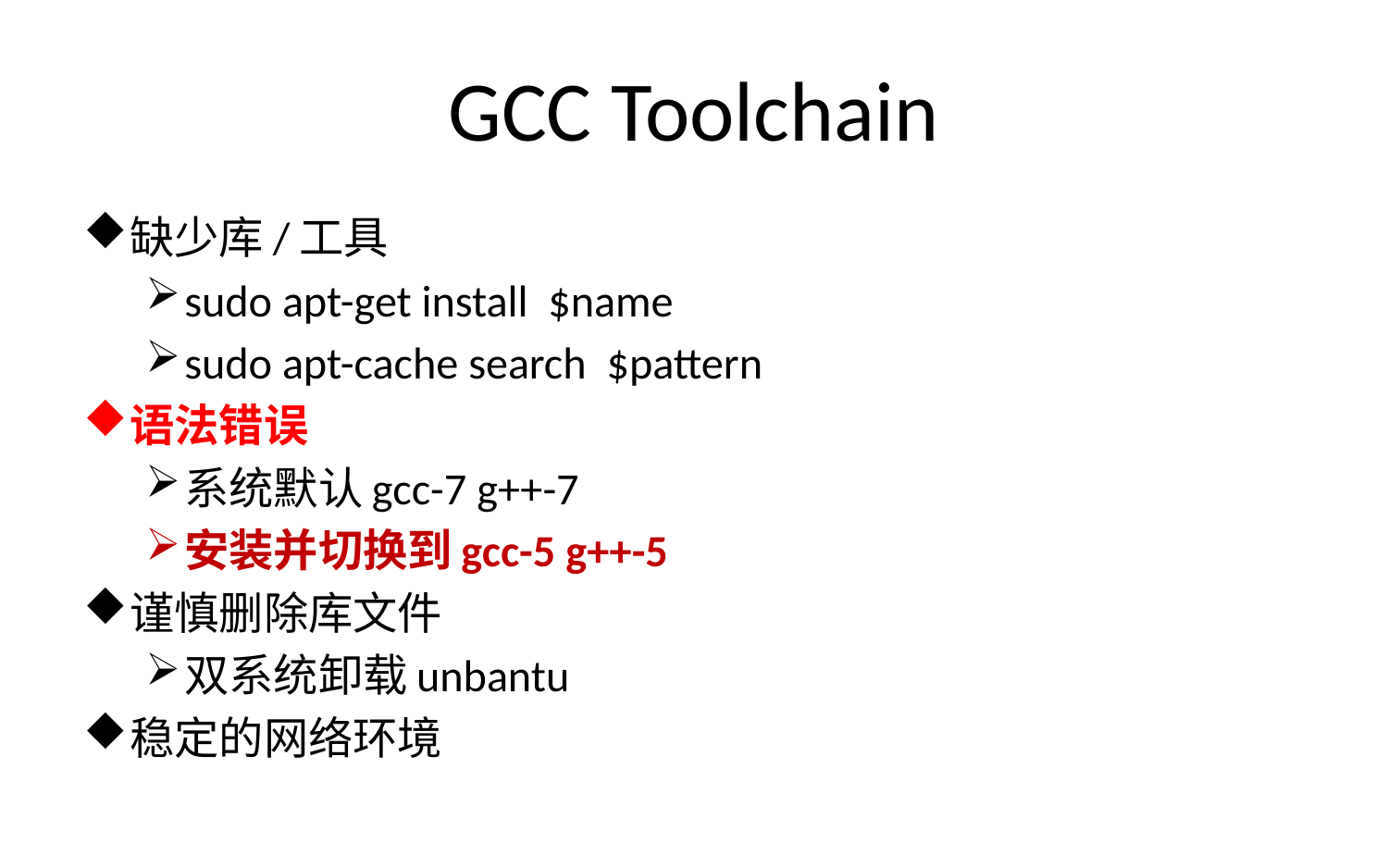

# GCC Toolchain
缺少库/工具
sudo apt-get install  $name
sudo apt-cache search  $pattern
语法错误
系统默认gcc-7 g++-7
安装并切换到gcc-5 g++-5
谨慎删除库文件
双系统卸载unbantu
稳定的网络环境